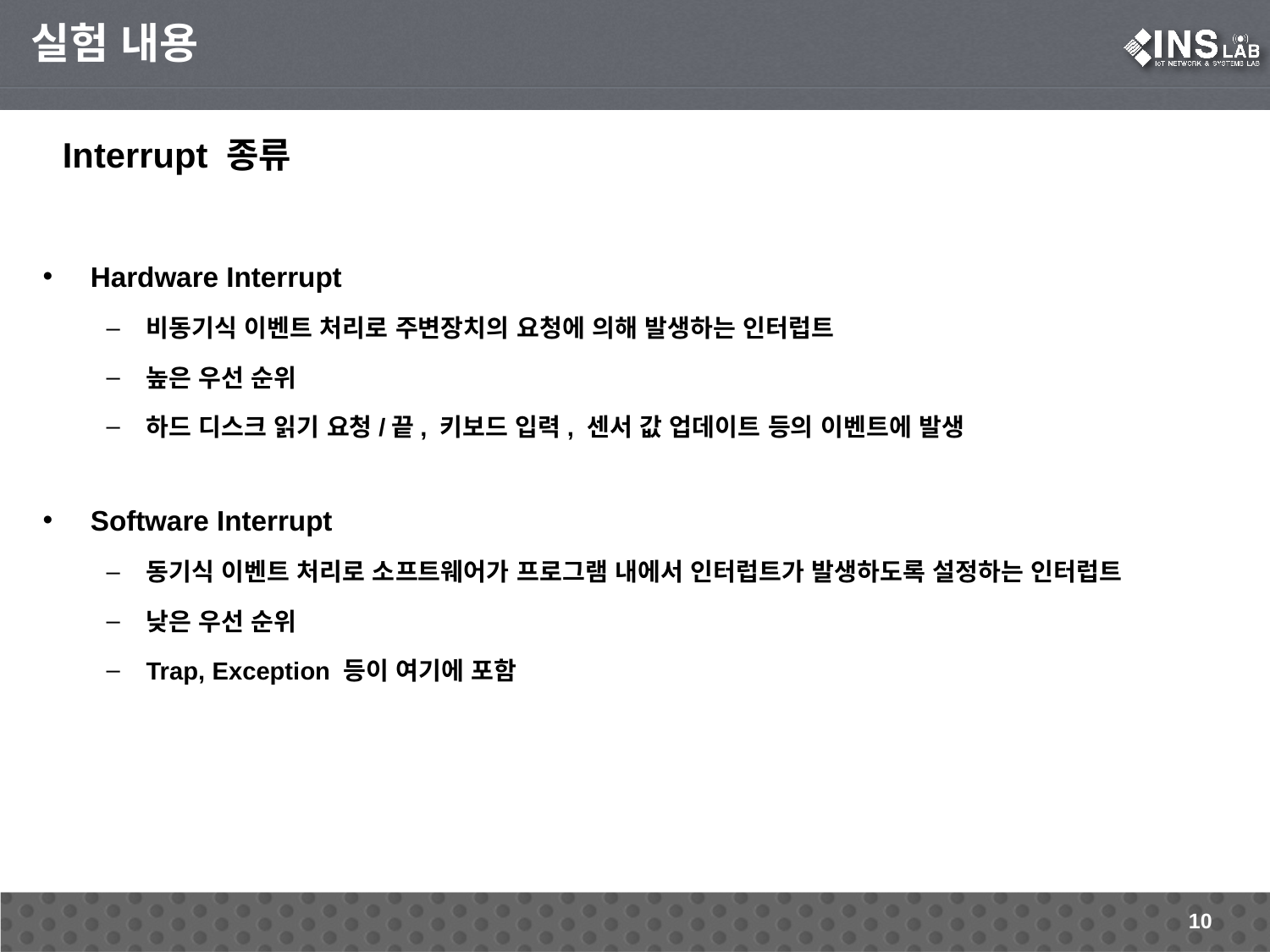

실험 내용

Interrupt 종류
Hardware Interrupt
비동기식 이벤트 처리로 주변장치의 요청에 의해 발생하는 인터럽트
높은 우선 순위
하드 디스크 읽기 요청/끝, 키보드 입력, 센서 값 업데이트 등의 이벤트에 발생

Software Interrupt
동기식 이벤트 처리로 소프트웨어가 프로그램 내에서 인터럽트가 발생하도록 설정하는 인터럽트
낮은 우선 순위
Trap, Exception 등이 여기에 포함
10